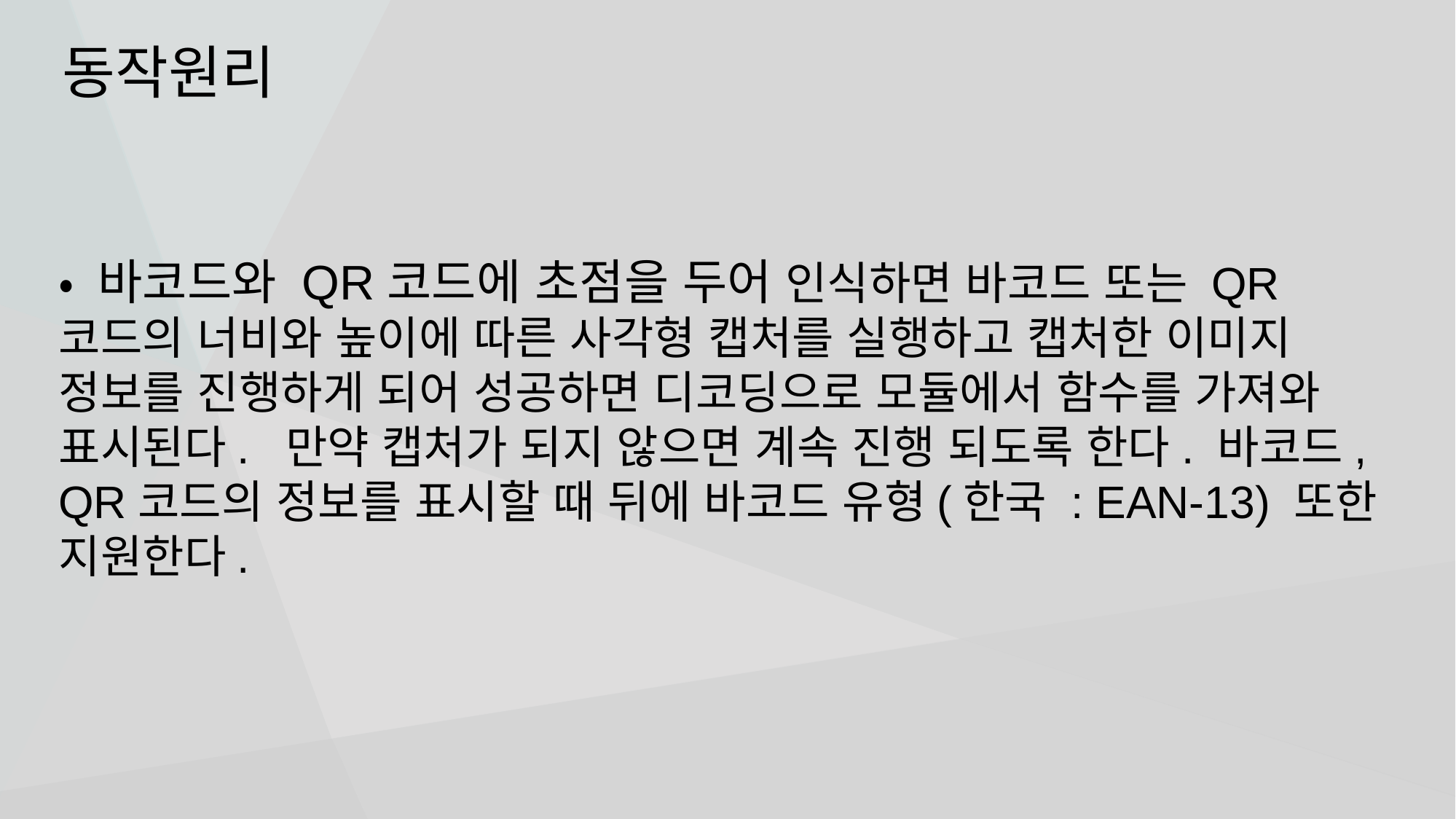

# 동작원리
• 바코드와 QR코드에 초점을 두어 인식하면 바코드 또는 QR코드의 너비와 높이에 따른 사각형 캡처를 실행하고 캡처한 이미지 정보를 진행하게 되어 성공하면 디코딩으로 모듈에서 함수를 가져와 표시된다.  만약 캡처가 되지 않으면 계속 진행 되도록 한다. 바코드, QR코드의 정보를 표시할 때 뒤에 바코드 유형(한국 : EAN-13) 또한 지원한다.